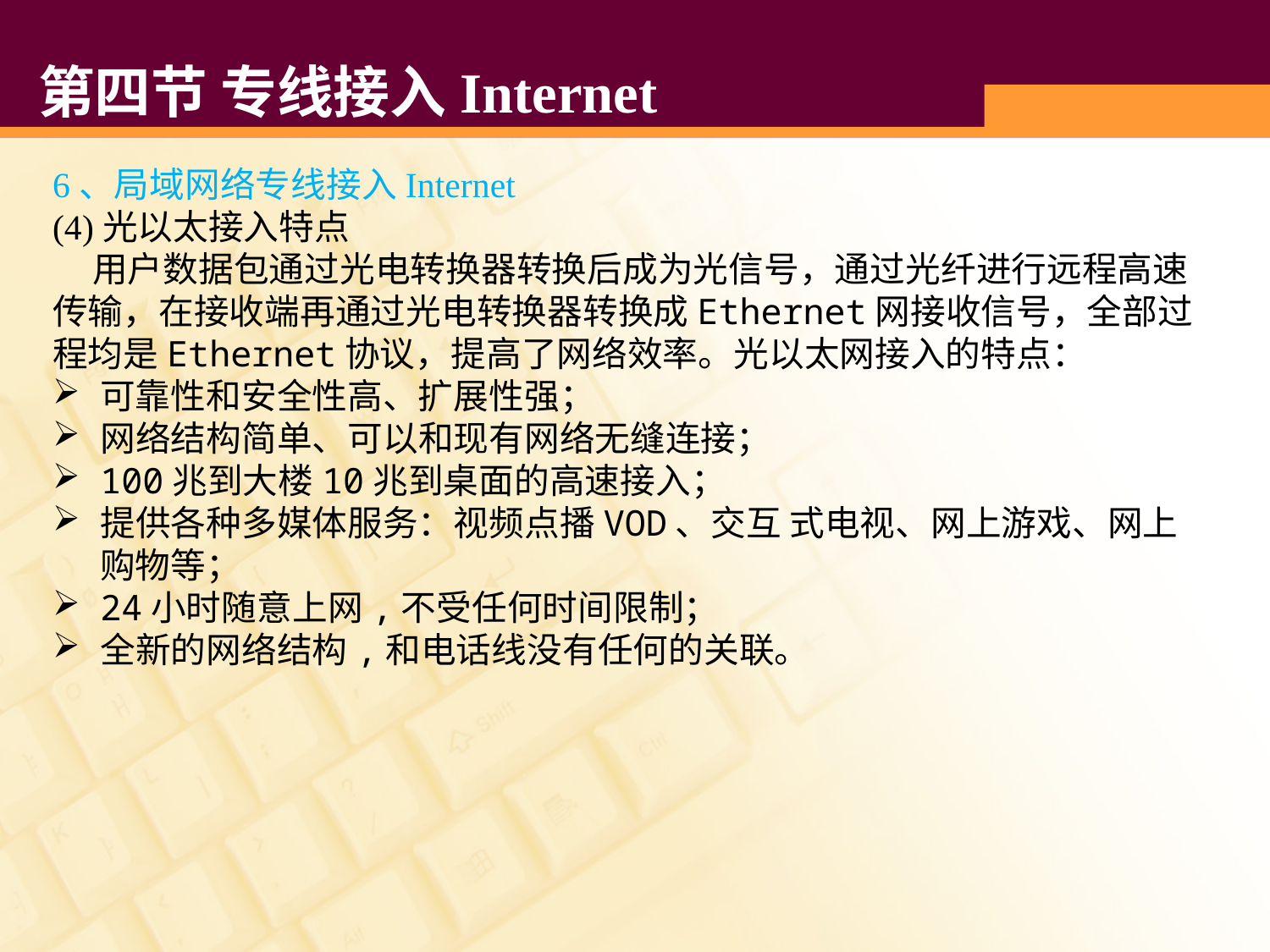

# 第四节 专线接入Internet
6、局域网络专线接入Internet
(4)光以太接入特点
    用户数据包通过光电转换器转换后成为光信号，通过光纤进行远程高速传输，在接收端再通过光电转换器转换成Ethernet网接收信号，全部过程均是Ethernet协议，提高了网络效率。光以太网接入的特点：
可靠性和安全性高、扩展性强；
网络结构简单、可以和现有网络无缝连接；
100兆到大楼10兆到桌面的高速接入；
提供各种多媒体服务：视频点播VOD、交互 式电视、网上游戏、网上购物等；
24小时随意上网,不受任何时间限制；
全新的网络结构,和电话线没有任何的关联。